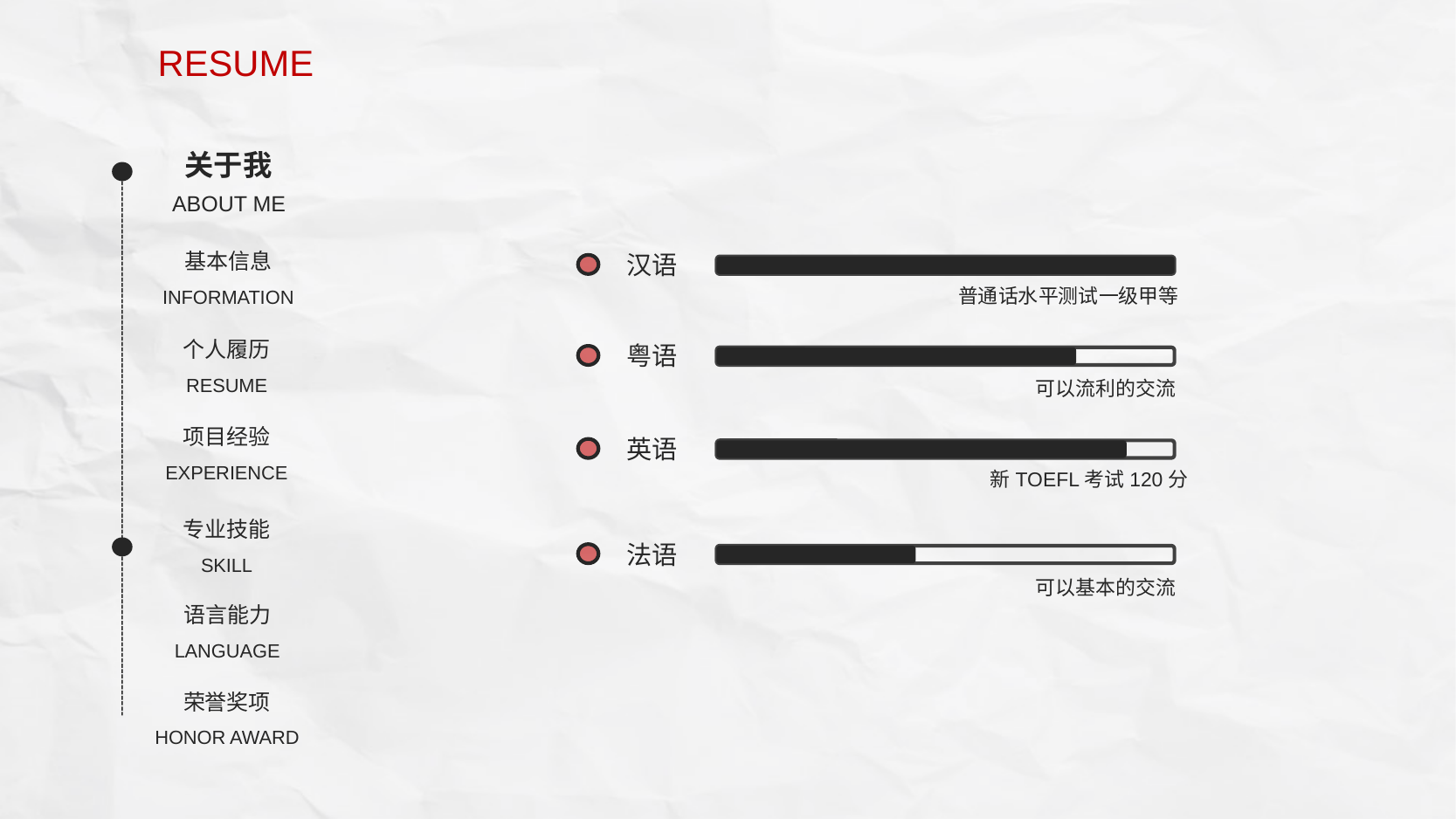

RESUME
关于我
ABOUT ME

基本信息
汉语

INFORMATION
普通话水平测试一级甲等
个人履历
粤语

RESUME
可以流利的交流
项目经验
英语

EXPERIENCE
新TOEFL考试120分
专业技能
法语

SKILL

可以基本的交流
语言能力
LANGUAGE
荣誉奖项
HONOR AWARD